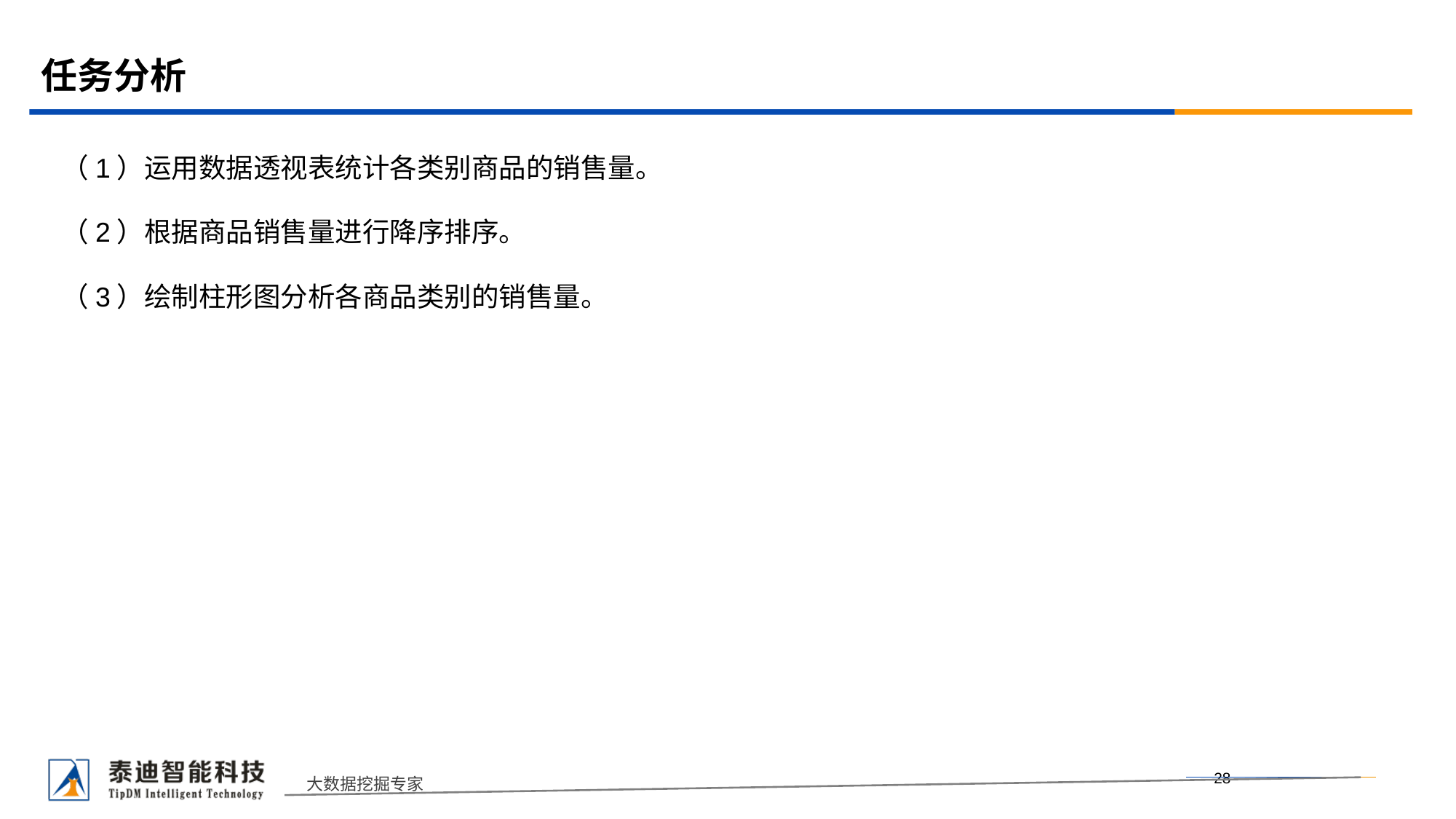

# 任务分析
（1）运用数据透视表统计各类别商品的销售量。
（2）根据商品销售量进行降序排序。
（3）绘制柱形图分析各商品类别的销售量。